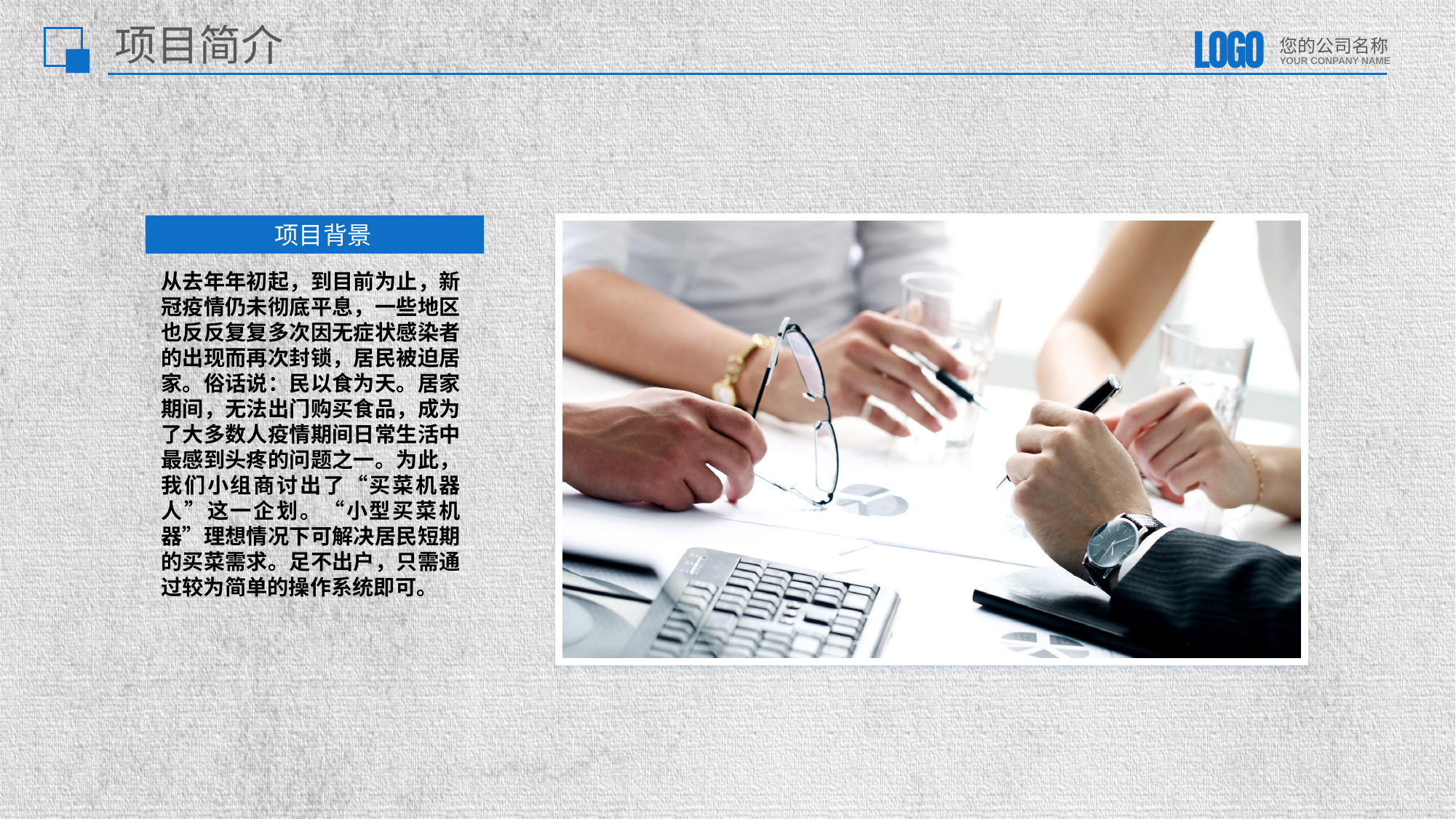

LOGO
您的公司名称
YOUR CONPANY NAME
项目简介

项目背景

从去年年初起，到目前为止，新冠疫情仍未彻底平息，一些地区也反反复复多次因无症状感染者的出现而再次封锁，居民被迫居家。俗话说：民以食为天。居家期间，无法出门购买食品，成为了大多数人疫情期间日常生活中最感到头疼的问题之一。为此，我们小组商讨出了“买菜机器人”这一企划。“小型买菜机器”理想情况下可解决居民短期的买菜需求。足不出户，只需通过较为简单的操作系统即可。